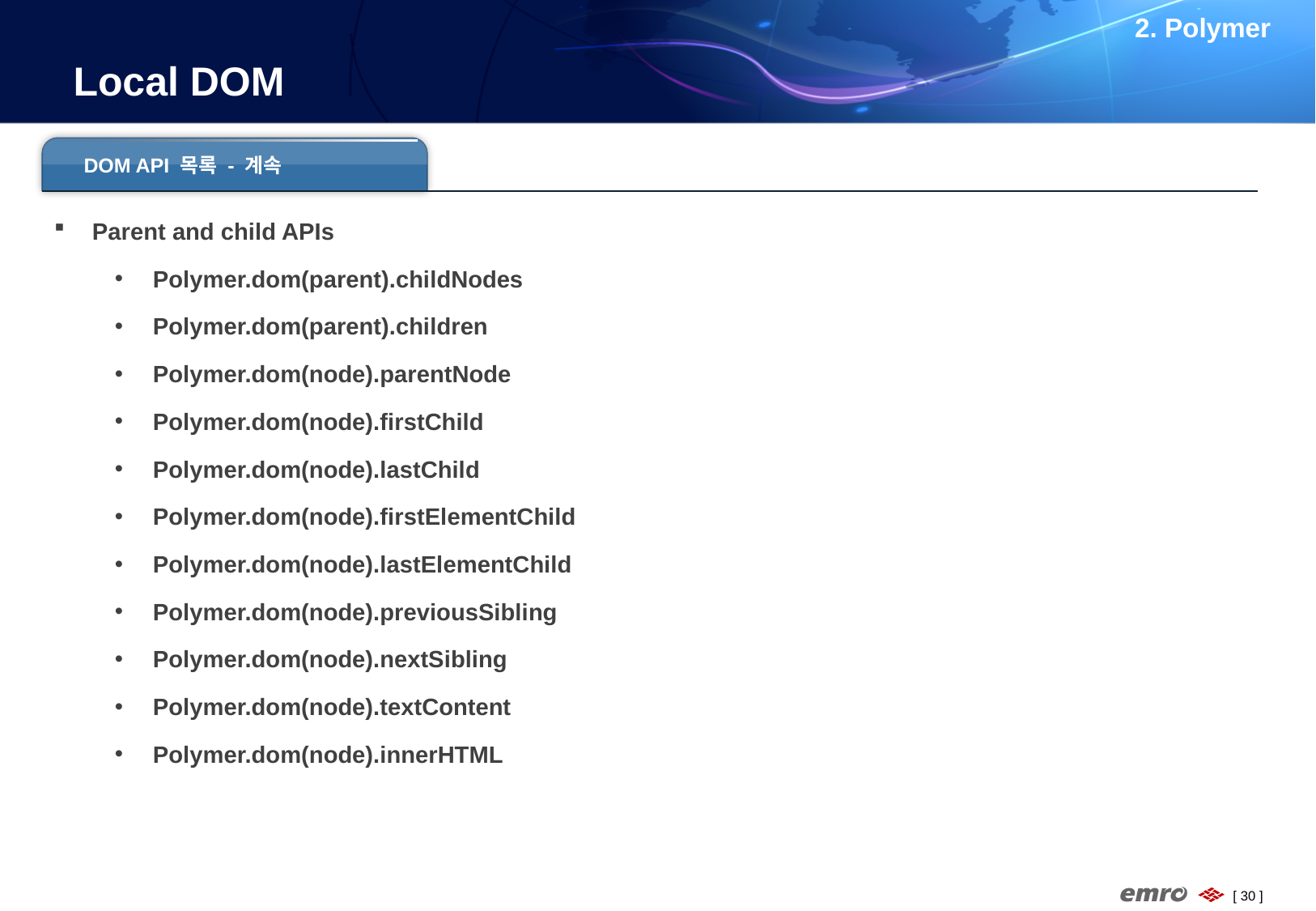

2. Polymer
# Local DOM

DOM API 목록 - 계속
Parent and child APIs
Polymer.dom(parent).childNodes
Polymer.dom(parent).children
Polymer.dom(node).parentNode
Polymer.dom(node).firstChild
Polymer.dom(node).lastChild
Polymer.dom(node).firstElementChild
Polymer.dom(node).lastElementChild
Polymer.dom(node).previousSibling
Polymer.dom(node).nextSibling
Polymer.dom(node).textContent
Polymer.dom(node).innerHTML